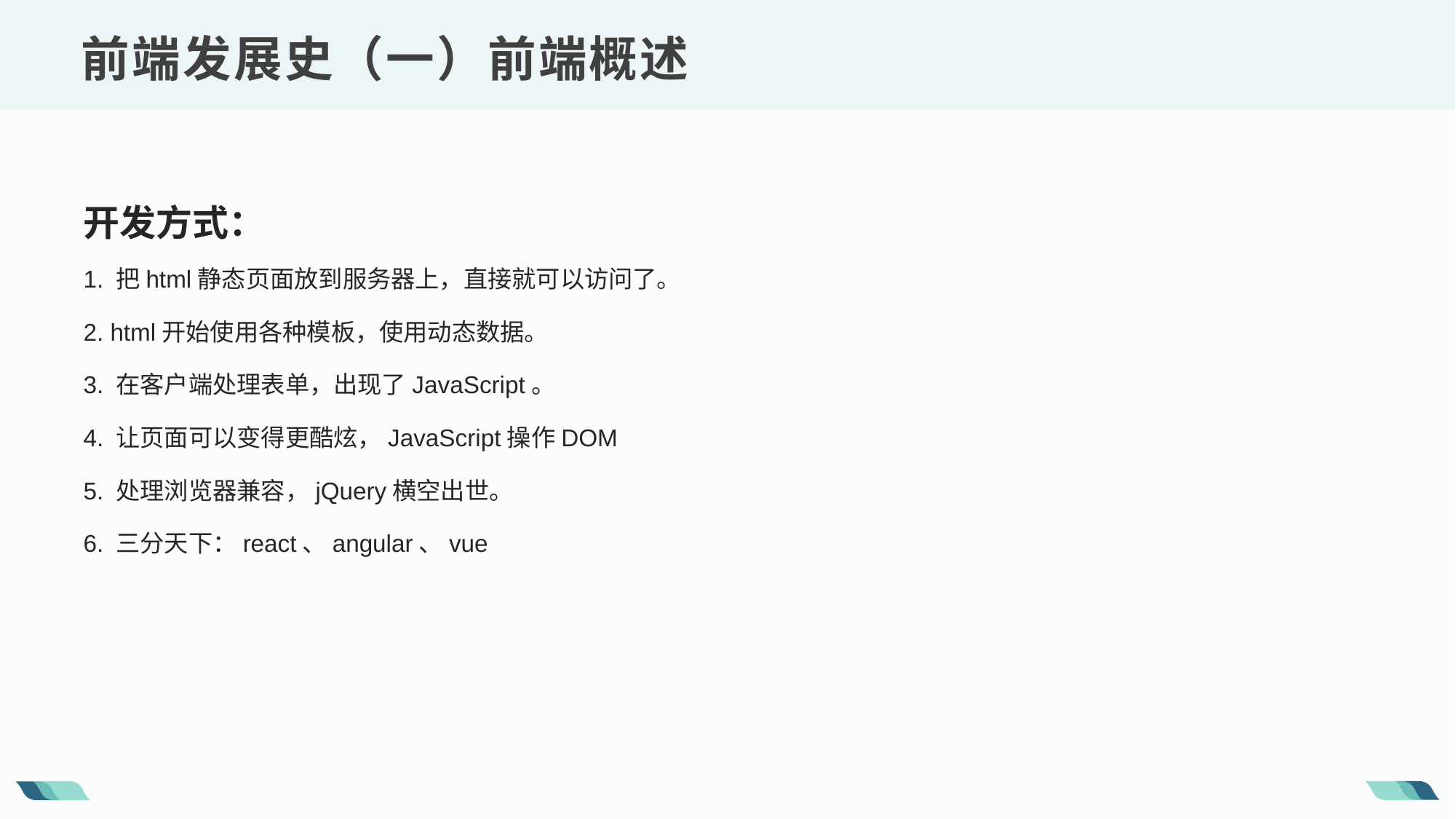

前端发展史（一）前端概述
开发方式：
1. 把html静态页面放到服务器上，直接就可以访问了。
2. html开始使用各种模板，使用动态数据。
3. 在客户端处理表单，出现了JavaScript。
4. 让页面可以变得更酷炫，JavaScript操作DOM
5. 处理浏览器兼容，jQuery横空出世。
6. 三分天下：react、angular、vue